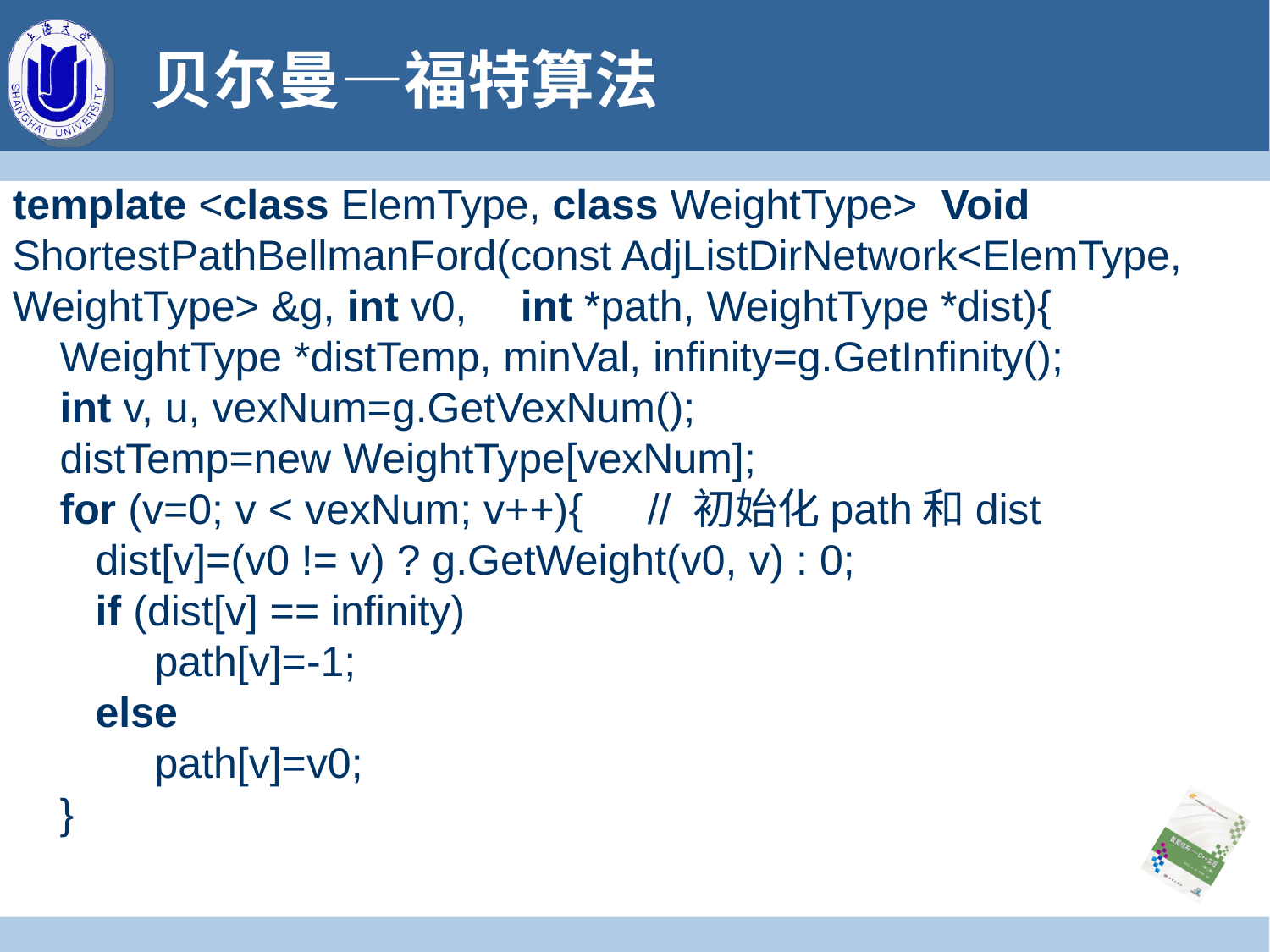

# 贝尔曼—福特算法
template <class ElemType, class WeightType>  Void
ShortestPathBellmanFord(const AdjListDirNetwork<ElemType,
WeightType> &g, int v0, 	int *path, WeightType *dist){
    WeightType *distTemp, minVal, infinity=g.GetInfinity();
    int v, u, vexNum=g.GetVexNum();
    distTemp=new WeightType[vexNum];
    for (v=0; v < vexNum; v++){	// 初始化path和dist
       dist[v]=(v0 != v) ? g.GetWeight(v0, v) : 0;
       if (dist[v] == infinity)
            path[v]=-1;
       else
            path[v]=v0;
    }